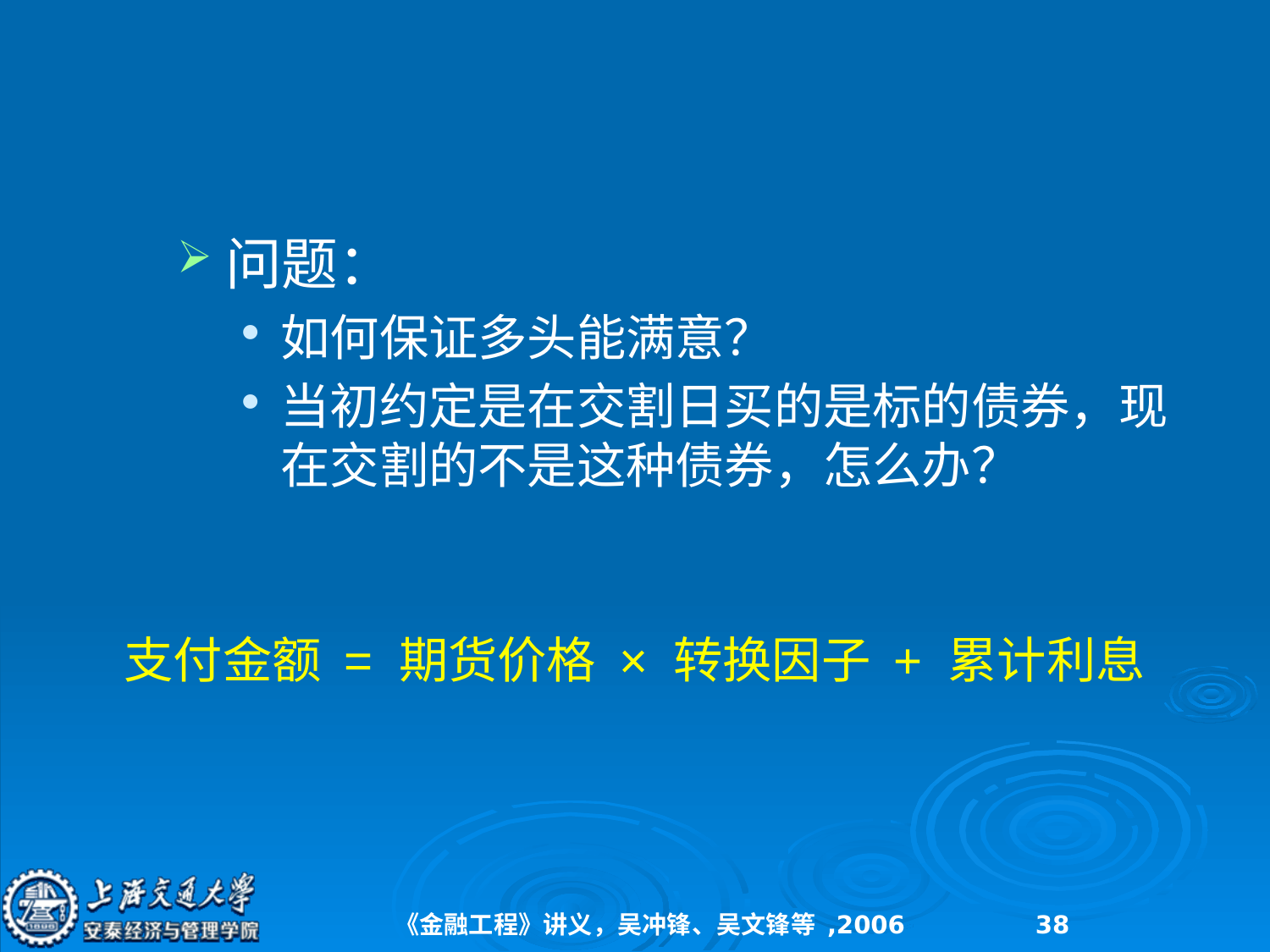

#
问题：
如何保证多头能满意？
当初约定是在交割日买的是标的债券，现在交割的不是这种债券，怎么办？
支付金额 = 期货价格 × 转换因子 + 累计利息